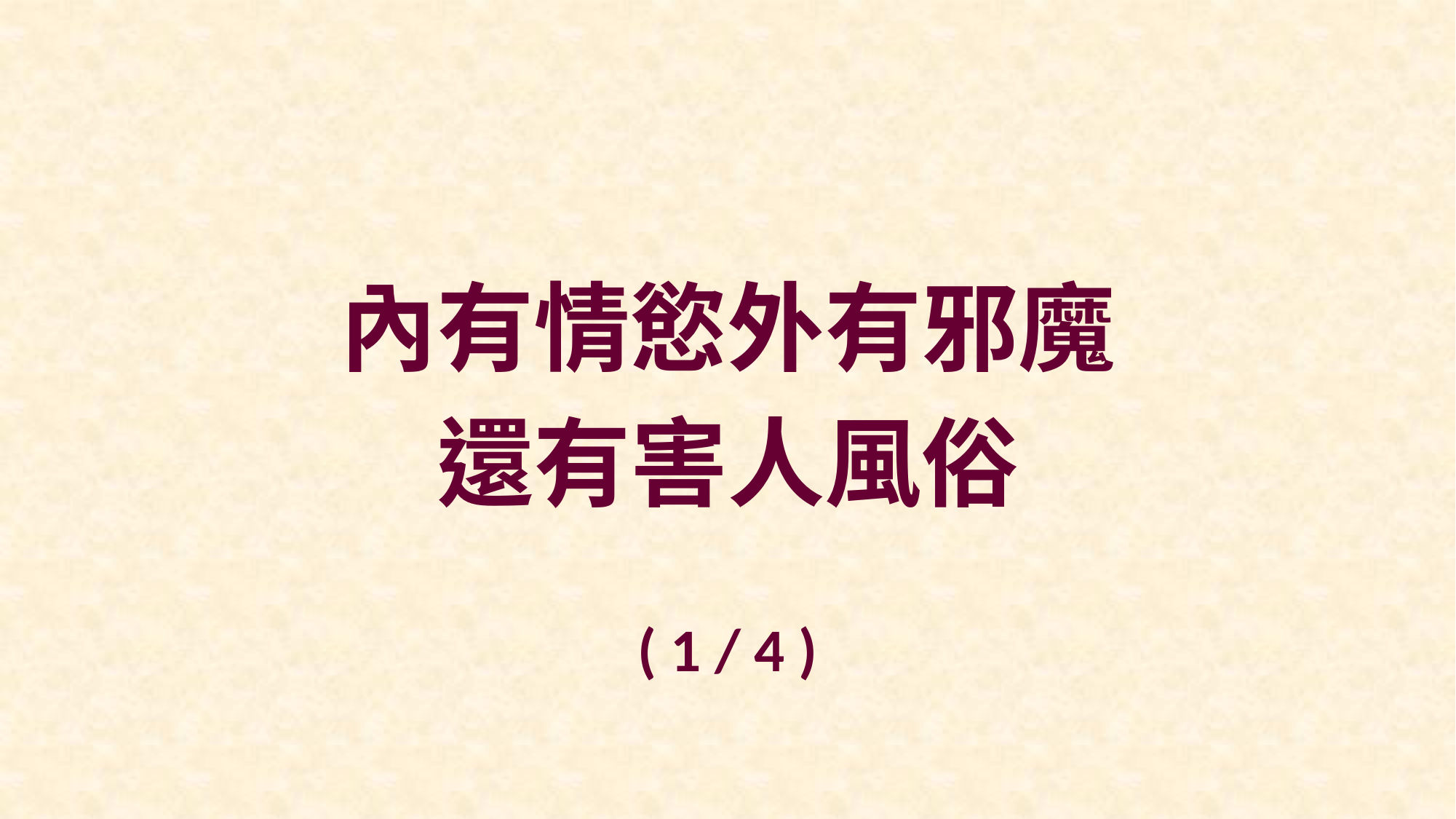

內有情慾外有邪魔
還有害人風俗
( 1 / 4 )